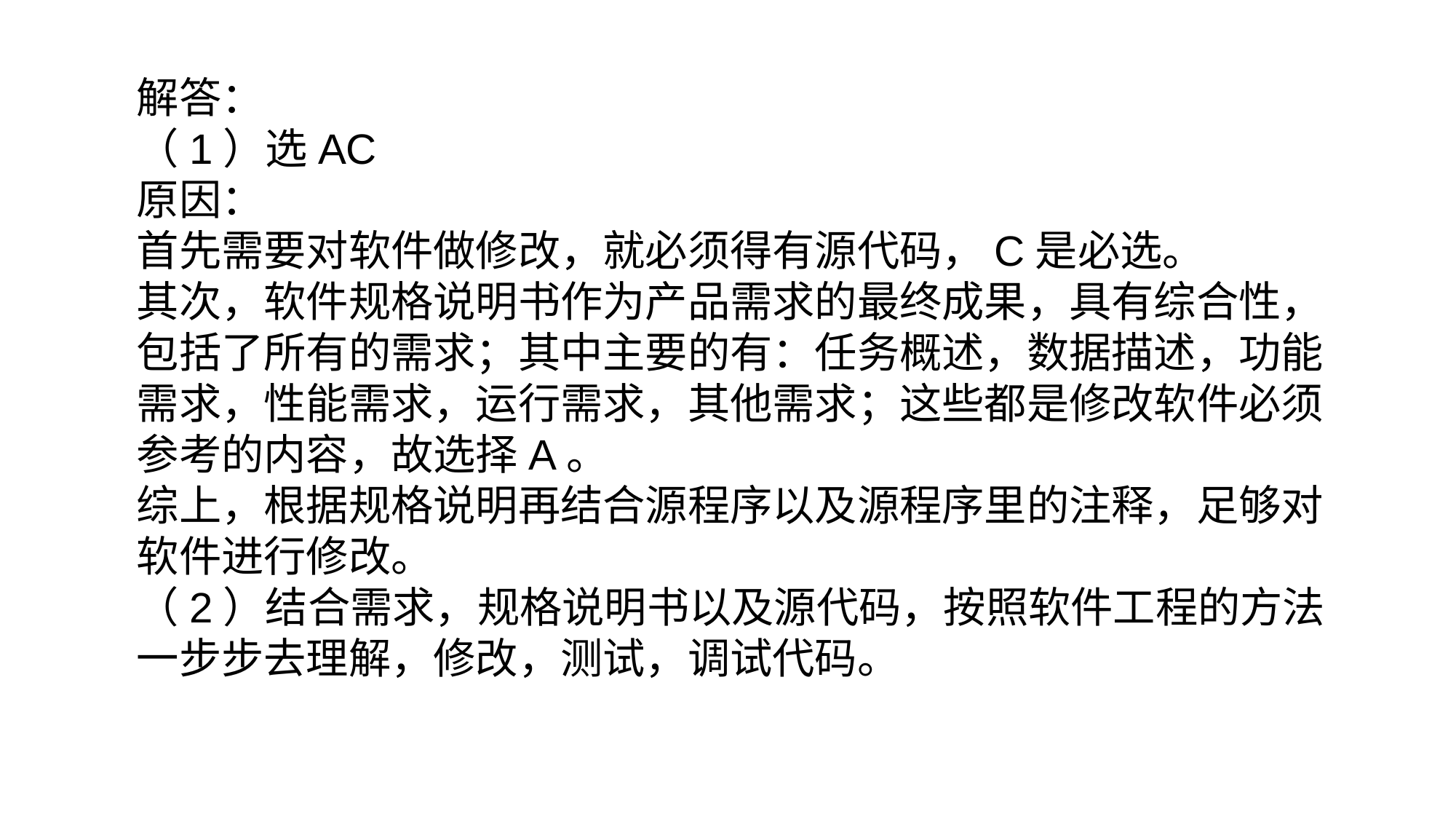

解答：
（1）选AC
原因：
首先需要对软件做修改，就必须得有源代码，C是必选。
其次，软件规格说明书作为产品需求的最终成果，具有综合性，包括了所有的需求；其中主要的有：任务概述，数据描述，功能需求，性能需求，运行需求，其他需求；这些都是修改软件必须参考的内容，故选择A。
综上，根据规格说明再结合源程序以及源程序里的注释，足够对软件进行修改。
（2）结合需求，规格说明书以及源代码，按照软件工程的方法一步步去理解，修改，测试，调试代码。